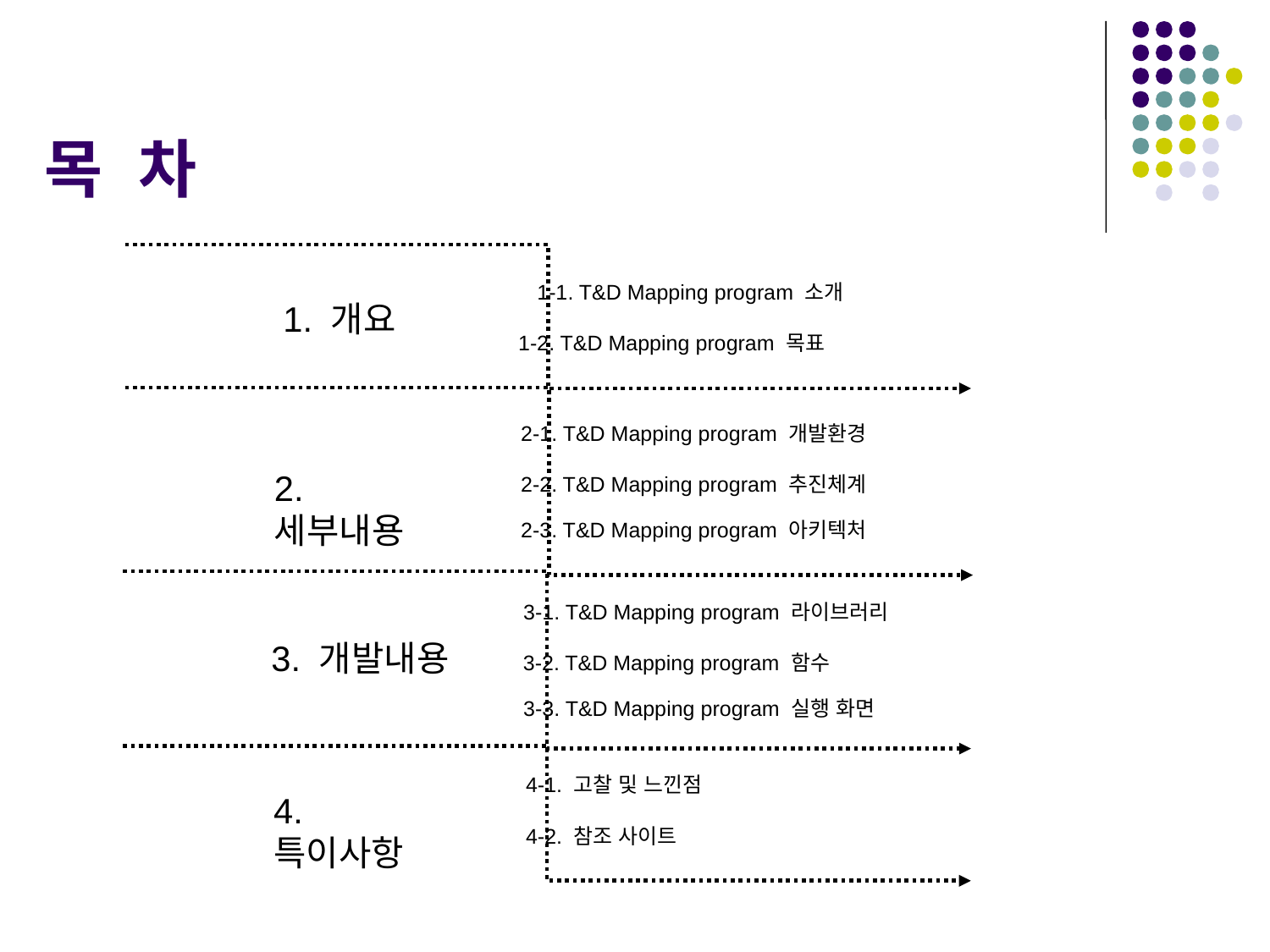

# 목  차

1-1. T&D Mapping program 소개
1-2. T&D Mapping program 목표
 1. 개요

2-1. T&D Mapping program 개발환경
2-2. T&D Mapping program 추진체계
2-3. T&D Mapping program 아키텍처
2. 세부내용

3-1. T&D Mapping program 라이브러리
3-2. T&D Mapping program 함수
3-3. T&D Mapping program 실행 화면
3. 개발내용

4-1. 고찰 및 느낀점
4-2. 참조 사이트
4. 특이사항